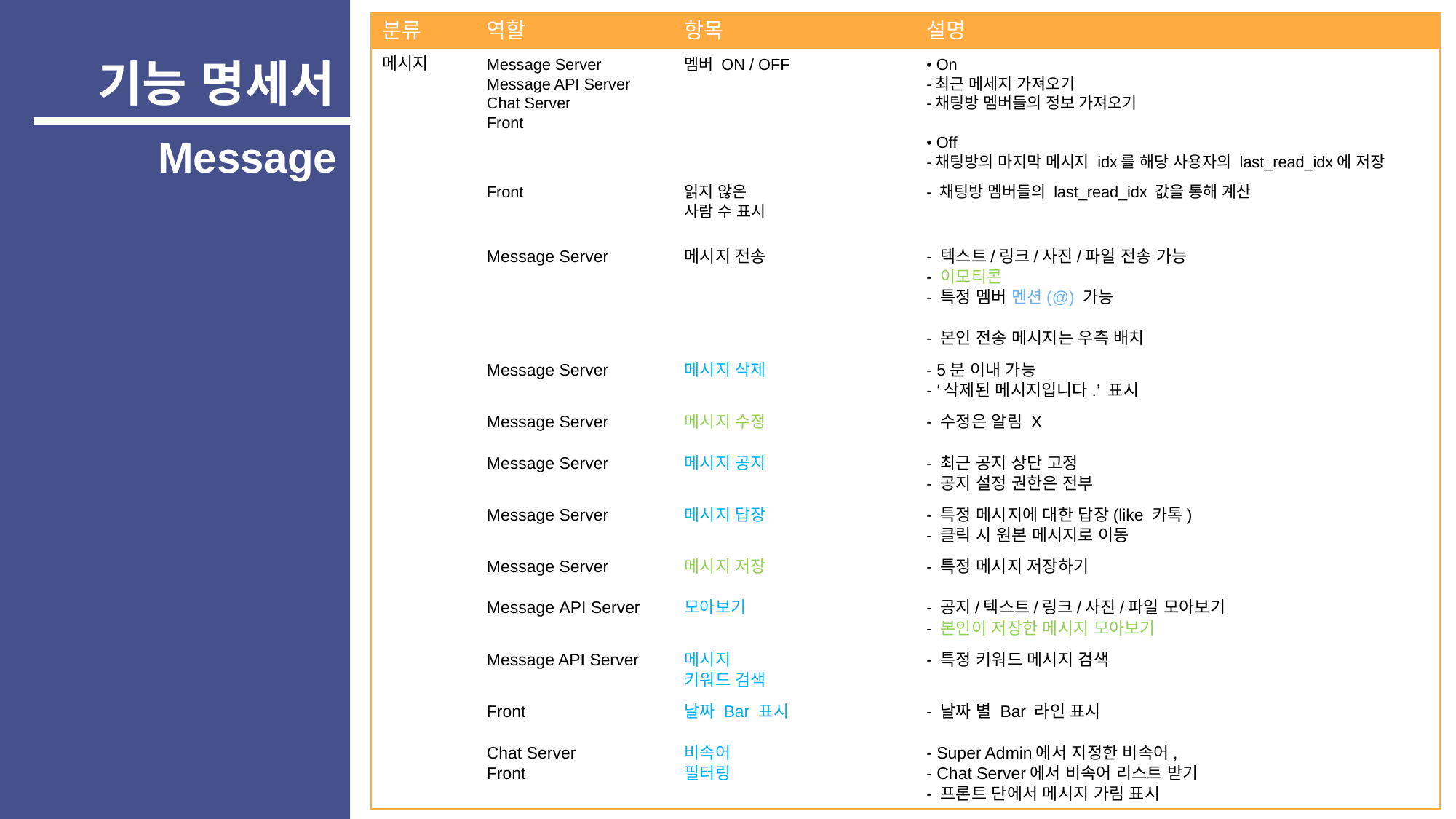

| 분류 | 역할 | 항목 | 설명 |
| --- | --- | --- | --- |
| 메시지 | Message Server Message API Server Chat Server Front | 멤버 ON / OFF | • On -최근 메세지 가져오기 -채팅방 멤버들의 정보 가져오기 • Off -채팅방의 마지막 메시지 idx를 해당 사용자의 last\_read\_idx에 저장 |
|  | Front | 읽지 않은  사람 수 표시 | - 채팅방 멤버들의 last\_read\_idx 값을 통해 계산 |
| 메시지 | Message Server | 메시지 전송 | - 텍스트/링크/사진/파일 전송 가능 - 이모티콘 - 특정 멤버 멘션(@) 가능 - 본인 전송 메시지는 우측 배치 |
|  | Message Server | 메시지 삭제 | - 5분 이내 가능 - ‘삭제된 메시지입니다.’ 표시 |
|  | Message Server | 메시지 수정 | - 수정은 알림 X |
|  | Message Server | 메시지 공지 | - 최근 공지 상단 고정 - 공지 설정 권한은 전부 |
|  | Message Server | 메시지 답장 | - 특정 메시지에 대한 답장(like 카톡) - 클릭 시 원본 메시지로 이동 |
|  | Message Server | 메시지 저장 | - 특정 메시지 저장하기 |
|  | Message API Server | 모아보기 | - 공지/텍스트/링크/사진/파일 모아보기 - 본인이 저장한 메시지 모아보기 |
|  | Message API Server | 메시지  키워드 검색 | - 특정 키워드 메시지 검색 |
|  | Front | 날짜 Bar 표시 | - 날짜 별 Bar 라인 표시 |
|  | Chat Server Front | 비속어  필터링 | - Super Admin에서 지정한 비속어,  - Chat Server에서 비속어 리스트 받기 - 프론트 단에서 메시지 가림 표시 |
기능 명세서

Message